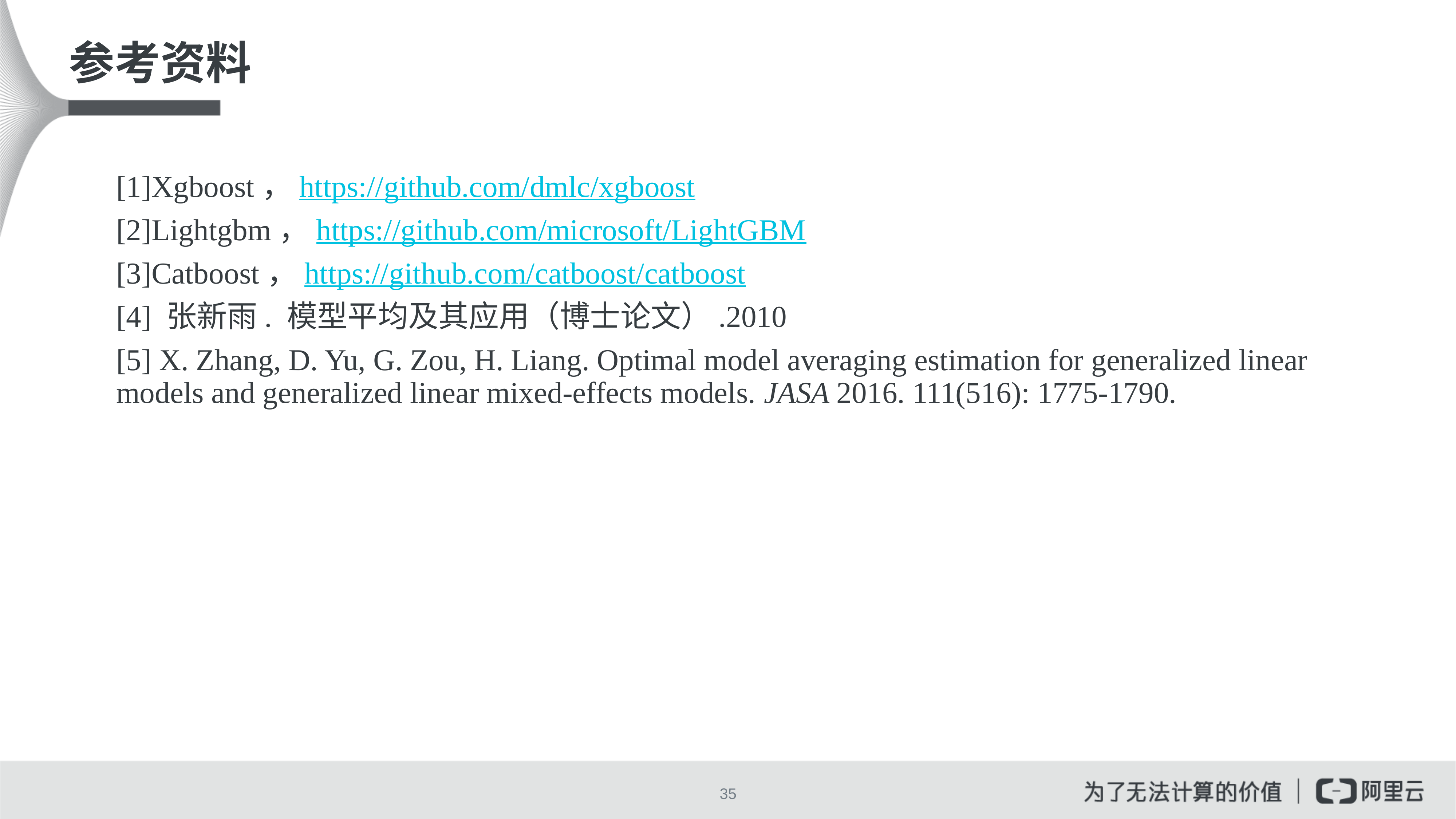

# 参考资料
[1]Xgboost，https://github.com/dmlc/xgboost
[2]Lightgbm，https://github.com/microsoft/LightGBM
[3]Catboost，https://github.com/catboost/catboost
[4] 张新雨. 模型平均及其应用（博士论文）.2010
[5] X. Zhang, D. Yu, G. Zou, H. Liang. Optimal model averaging estimation for generalized linear models and generalized linear mixed-effects models. JASA 2016. 111(516): 1775-1790.